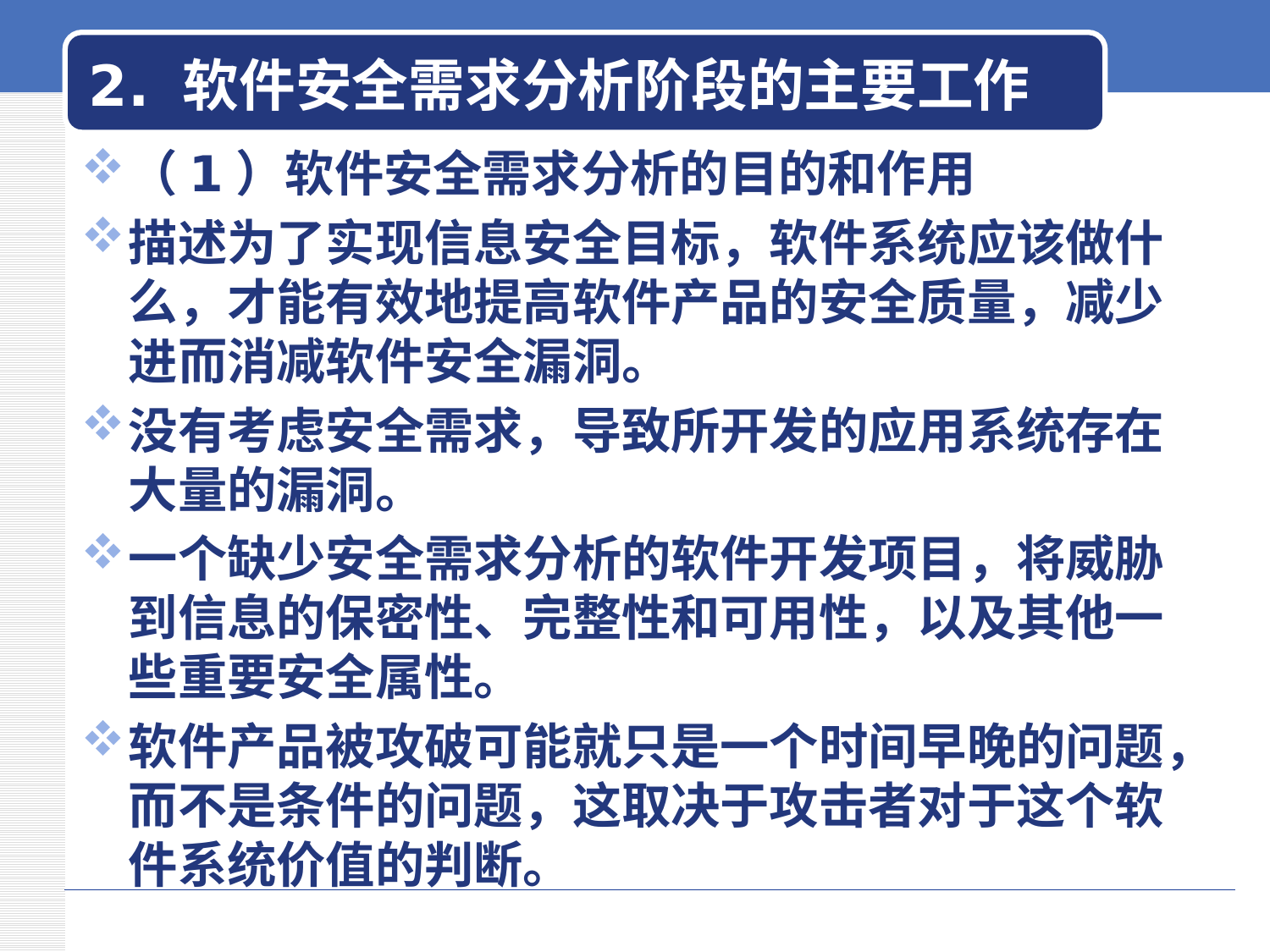

# 2. 软件安全需求分析阶段的主要工作
（1）软件安全需求分析的目的和作用
描述为了实现信息安全目标，软件系统应该做什么，才能有效地提高软件产品的安全质量，减少进而消减软件安全漏洞。
没有考虑安全需求，导致所开发的应用系统存在大量的漏洞。
一个缺少安全需求分析的软件开发项目，将威胁到信息的保密性、完整性和可用性，以及其他一些重要安全属性。
软件产品被攻破可能就只是一个时间早晚的问题，而不是条件的问题，这取决于攻击者对于这个软件系统价值的判断。